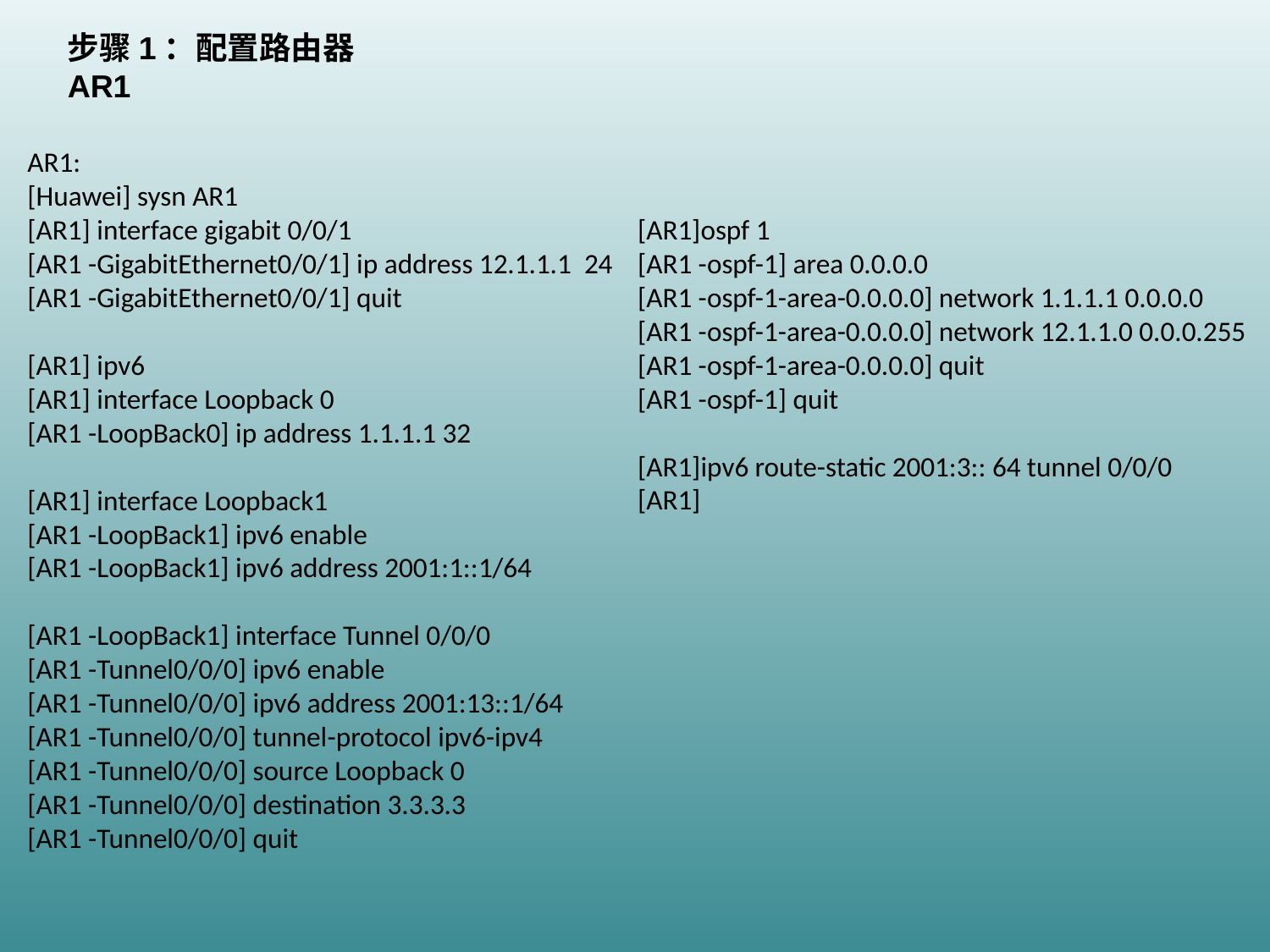

# 步骤1：配置路由器AR1
AR1:
[Huawei] sysn AR1
[AR1] interface gigabit 0/0/1
[AR1 -GigabitEthernet0/0/1] ip address 12.1.1.1  24
[AR1 -GigabitEthernet0/0/1] quit

[AR1] ipv6
[AR1] interface Loopback 0
[AR1 -LoopBack0] ip address 1.1.1.1 32

[AR1] interface Loopback1
[AR1 -LoopBack1] ipv6 enable
[AR1 -LoopBack1] ipv6 address 2001:1::1/64

[AR1 -LoopBack1] interface Tunnel 0/0/0
[AR1 -Tunnel0/0/0] ipv6 enable
[AR1 -Tunnel0/0/0] ipv6 address 2001:13::1/64
[AR1 -Tunnel0/0/0] tunnel-protocol ipv6-ipv4
[AR1 -Tunnel0/0/0] source Loopback 0
[AR1 -Tunnel0/0/0] destination 3.3.3.3
[AR1 -Tunnel0/0/0] quit
[AR1]ospf 1
[AR1 -ospf-1] area 0.0.0.0
[AR1 -ospf-1-area-0.0.0.0] network 1.1.1.1 0.0.0.0
[AR1 -ospf-1-area-0.0.0.0] network 12.1.1.0 0.0.0.255
[AR1 -ospf-1-area-0.0.0.0] quit
[AR1 -ospf-1] quit

[AR1]ipv6 route-static 2001:3:: 64 tunnel 0/0/0
[AR1]